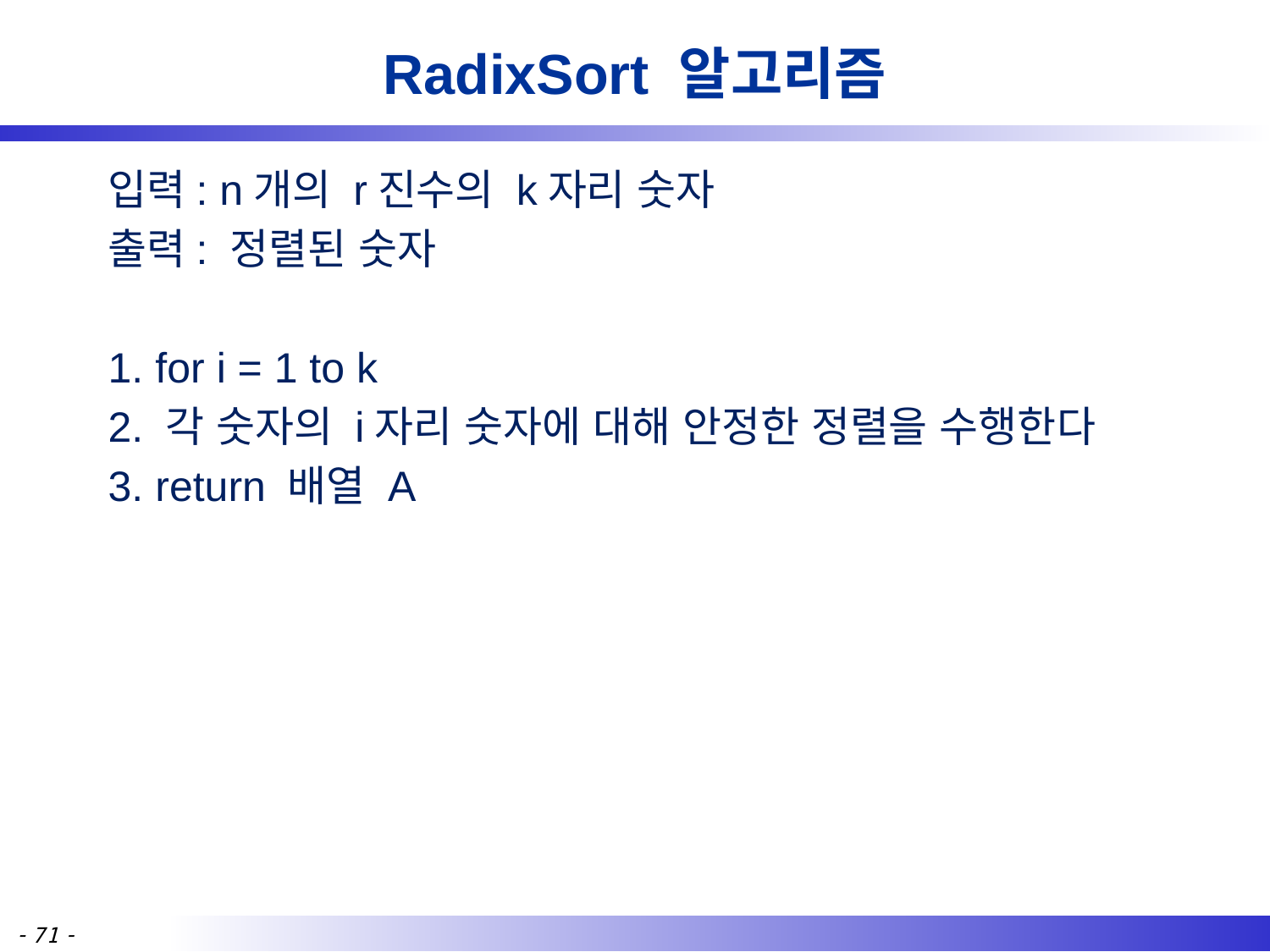

# RadixSort 알고리즘
입력: n개의 r진수의 k자리 숫자
출력: 정렬된 숫자

1. for i = 1 to k
2. 각 숫자의 i자리 숫자에 대해 안정한 정렬을 수행한다
3. return 배열 A
- 71 -